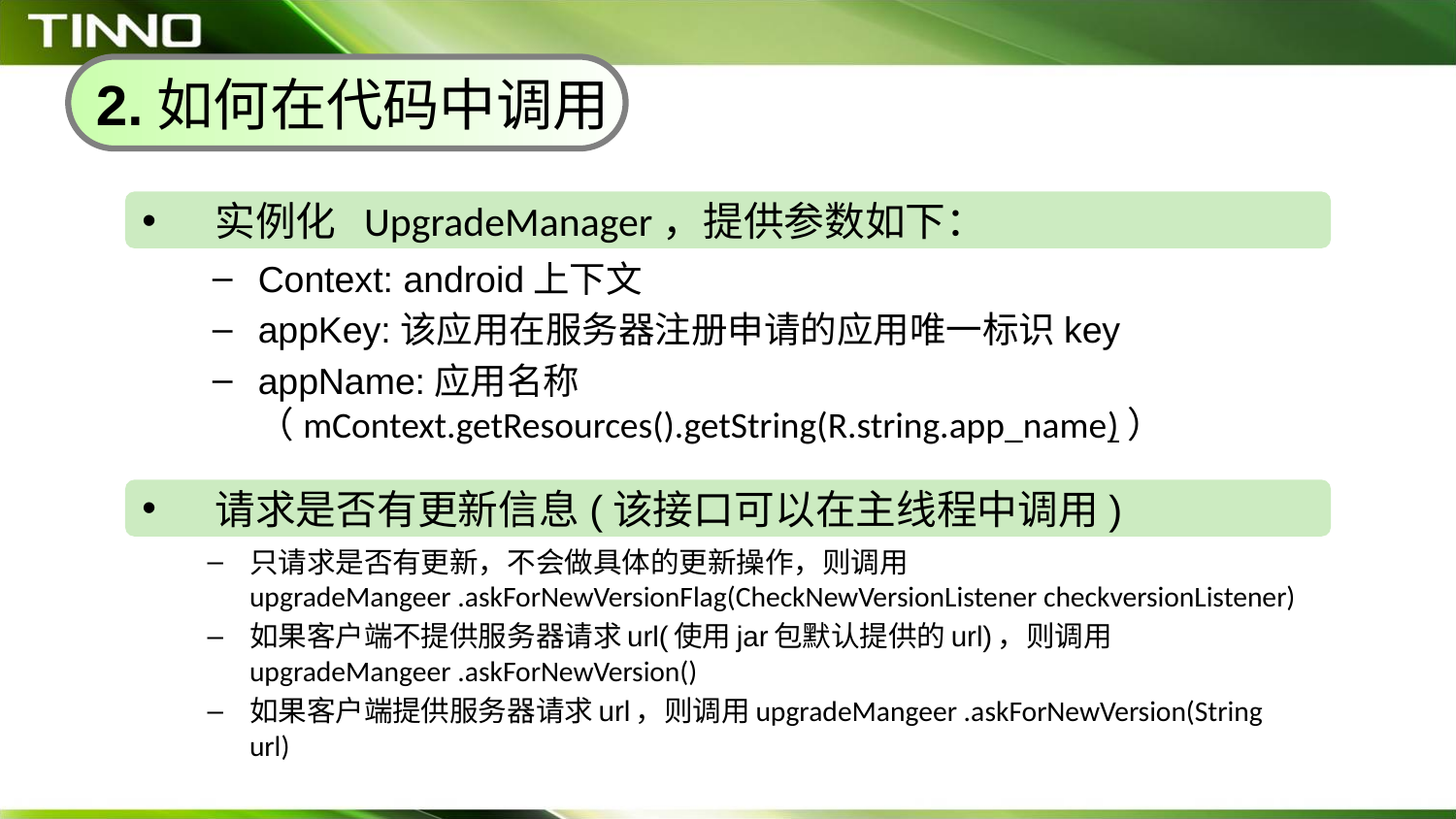

2.如何在代码中调用
实例化  UpgradeManager，提供参数如下：
Context: android上下文
appKey:该应用在服务器注册申请的应用唯一标识key
appName:应用名称（mContext.getResources().getString(R.string.app_name)）

请求是否有更新信息(该接口可以在主线程中调用)
只请求是否有更新，不会做具体的更新操作，则调用upgradeMangeer .askForNewVersionFlag(CheckNewVersionListener checkversionListener)
如果客户端不提供服务器请求url(使用jar包默认提供的url)，则调用upgradeMangeer .askForNewVersion()
如果客户端提供服务器请求url，则调用upgradeMangeer .askForNewVersion(String  url)